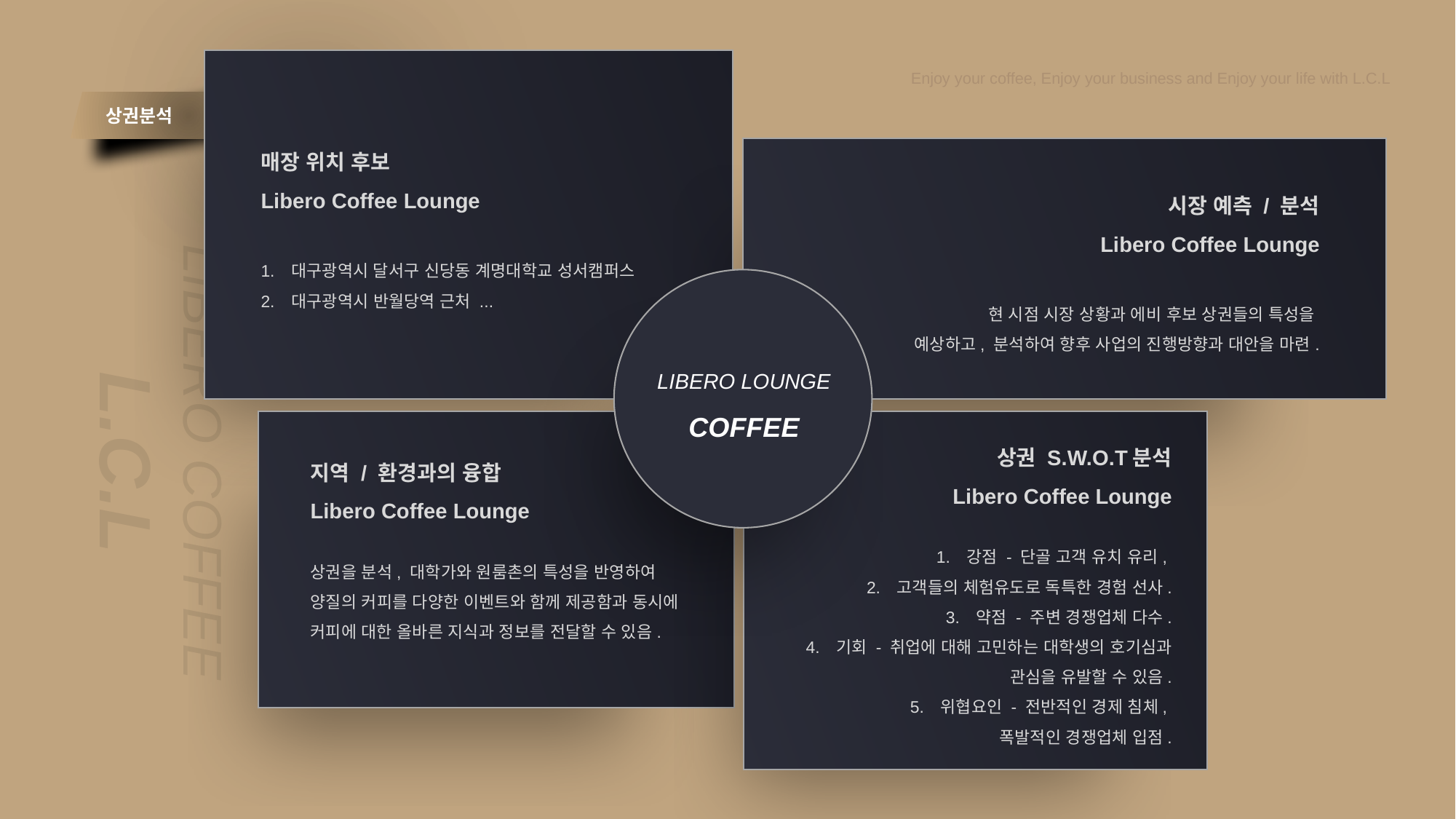

Enjoy your coffee, Enjoy your business and Enjoy your life with L.C.L

상권분석
매장 위치 후보
Libero Coffee Lounge

대구광역시 달서구 신당동 계명대학교 성서캠퍼스
대구광역시 반월당역 근처 ...

시장 예측 / 분석
Libero Coffee Lounge

현 시점 시장 상황과 에비 후보 상권들의 특성을
예상하고, 분석하여 향후 사업의 진행방향과 대안을 마련.

LIBERO LOUNGE
COFFEE
LIBERO COFFEE
L.C.L

상권 S.W.O.T분석
Libero Coffee Lounge

강점 - 단골 고객 유치 유리,
고객들의 체험유도로 독특한 경험 선사.
약점 - 주변 경쟁업체 다수.
기회 - 취업에 대해 고민하는 대학생의 호기심과 관심을 유발할 수 있음.
위협요인 - 전반적인 경제 침체,
폭발적인 경쟁업체 입점.
지역 / 환경과의 융합
Libero Coffee Lounge

상권을 분석, 대학가와 원룸촌의 특성을 반영하여 양질의 커피를 다양한 이벤트와 함께 제공함과 동시에 커피에 대한 올바른 지식과 정보를 전달할 수 있음.